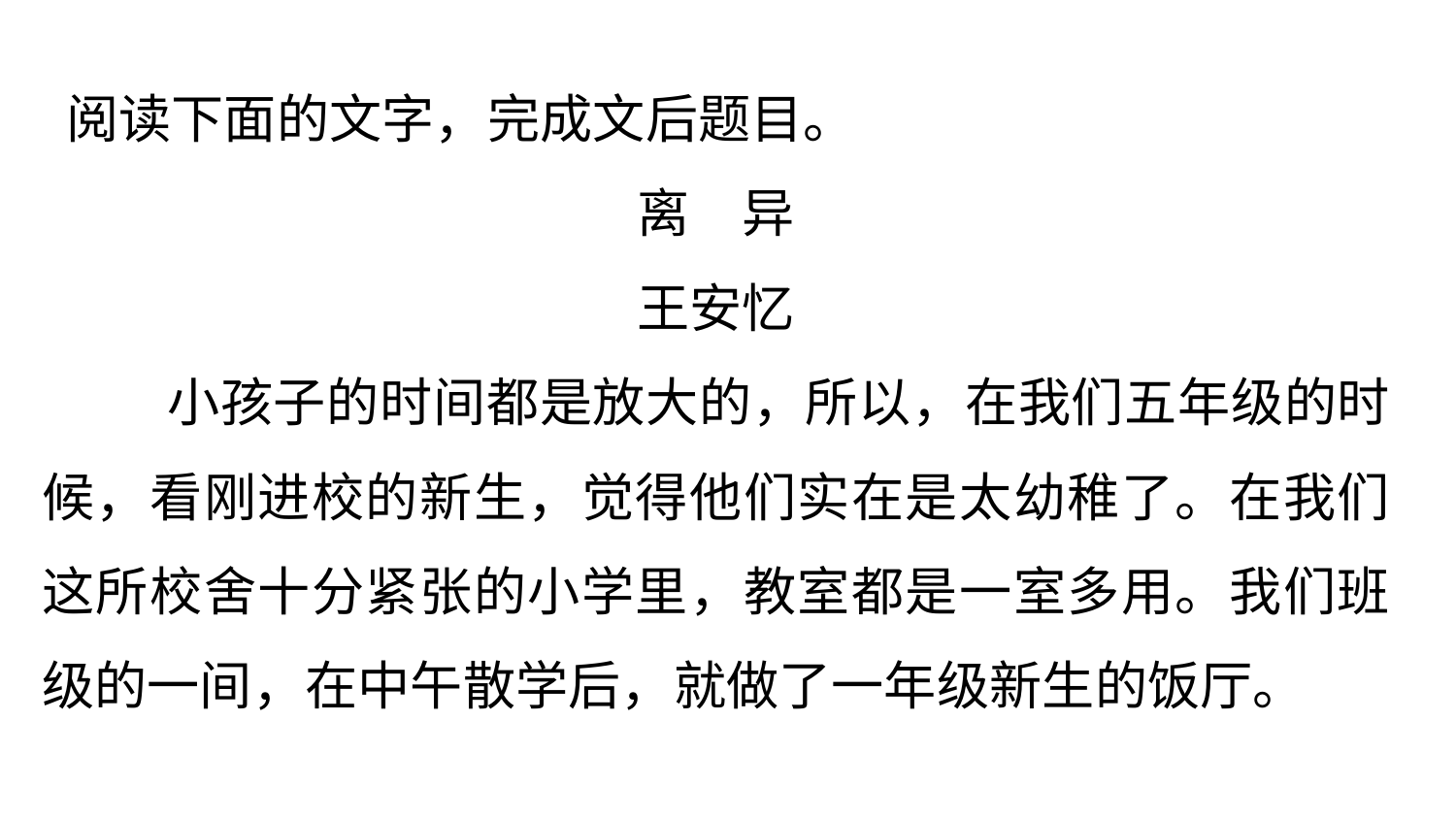

阅读下面的文字，完成文后题目。
离　异
王安忆
         小孩子的时间都是放大的，所以，在我们五年级的时候，看刚进校的新生，觉得他们实在是太幼稚了。在我们这所校舍十分紧张的小学里，教室都是一室多用。我们班级的一间，在中午散学后，就做了一年级新生的饭厅。